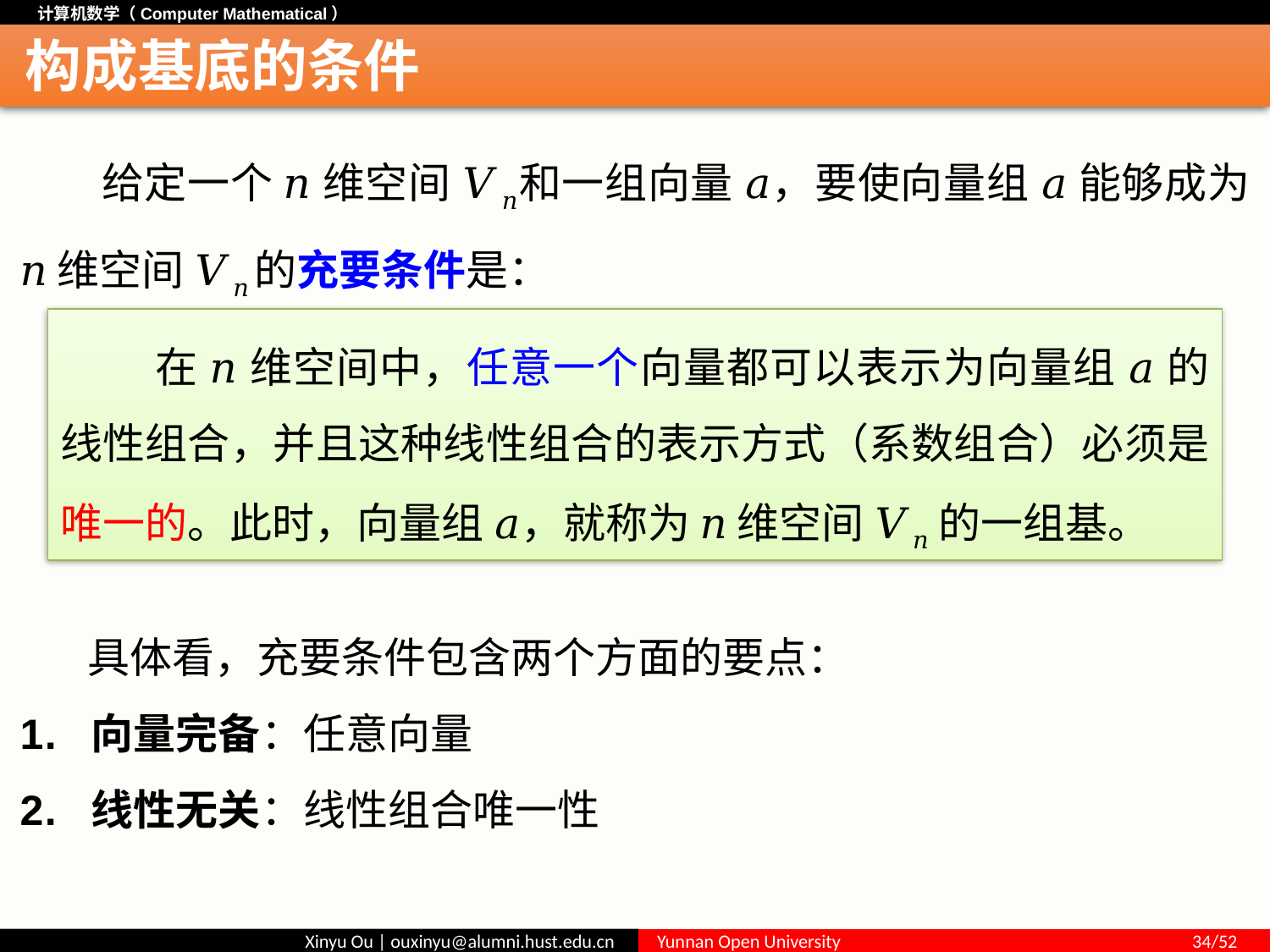

# 构成基底的条件
       给定一个 𝑛 维空间 𝑉𝑛和一组向量 𝑎，要使向量组 𝑎 能够成为 𝑛 维空间 𝑉𝑛 的充要条件是：

      具体看，充要条件包含两个方面的要点：
向量完备：任意向量
线性无关：线性组合唯一性
        在 𝑛 维空间中，任意一个向量都可以表示为向量组 𝑎 的线性组合，并且这种线性组合的表示方式（系数组合）必须是唯一的。此时，向量组 𝑎，就称为 𝑛 维空间 𝑉𝑛 的一组基。